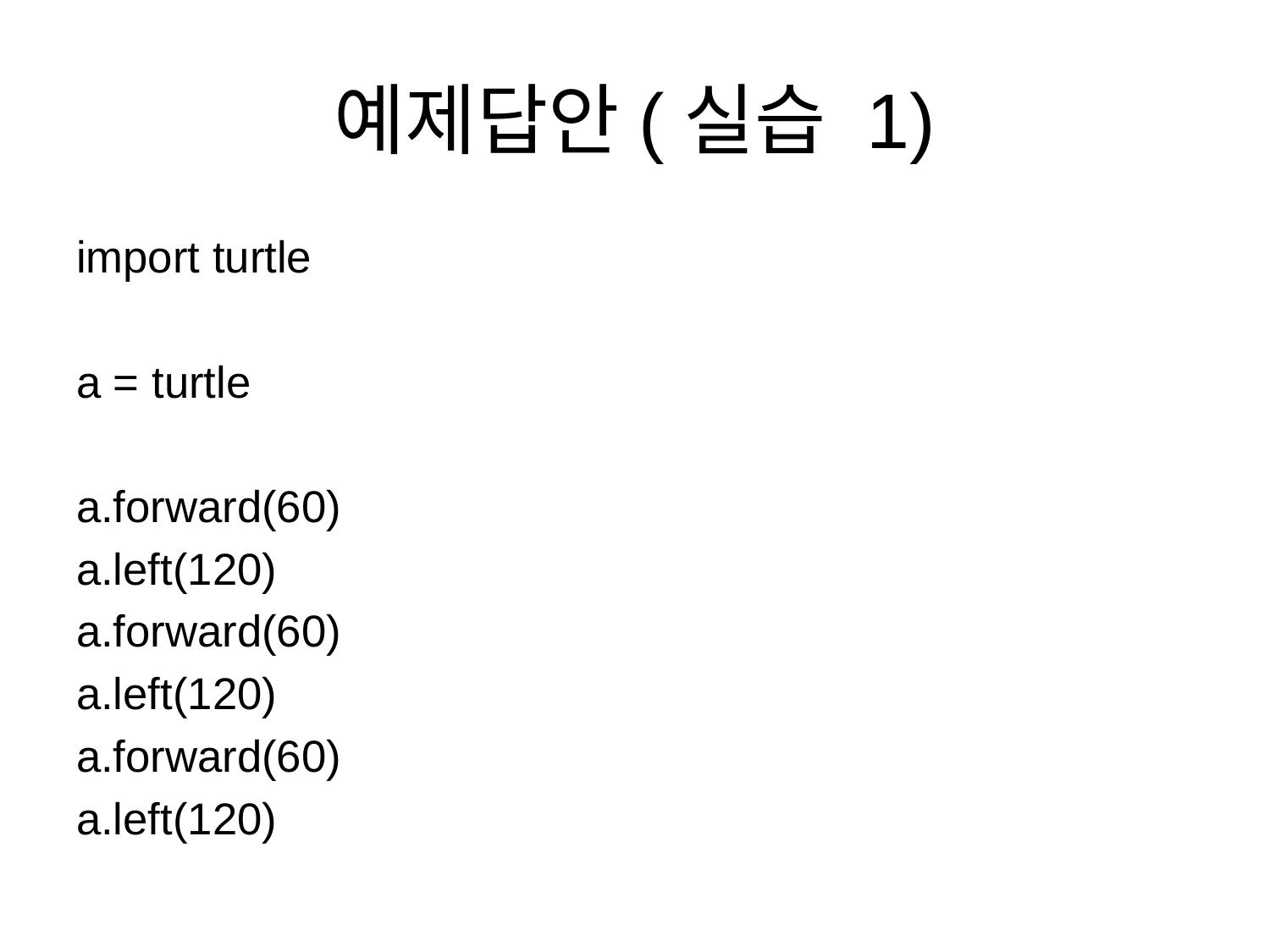

# 예제답안(실습 1)
import turtle

a = turtle

a.forward(60)
a.left(120)
a.forward(60)
a.left(120)
a.forward(60)
a.left(120)